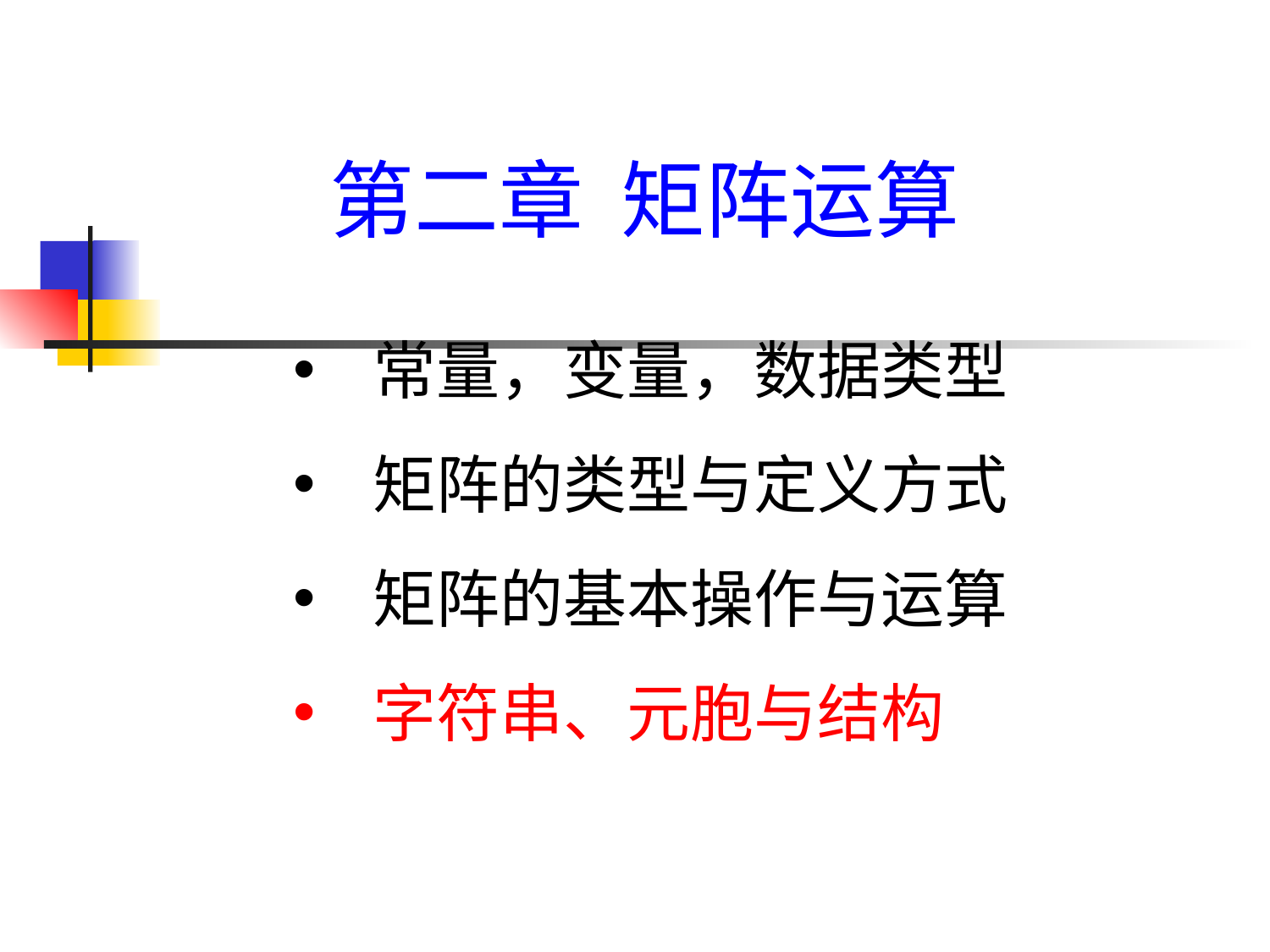

第二章  矩阵运算
常量，变量，数据类型
矩阵的类型与定义方式
矩阵的基本操作与运算
字符串、元胞与结构
3